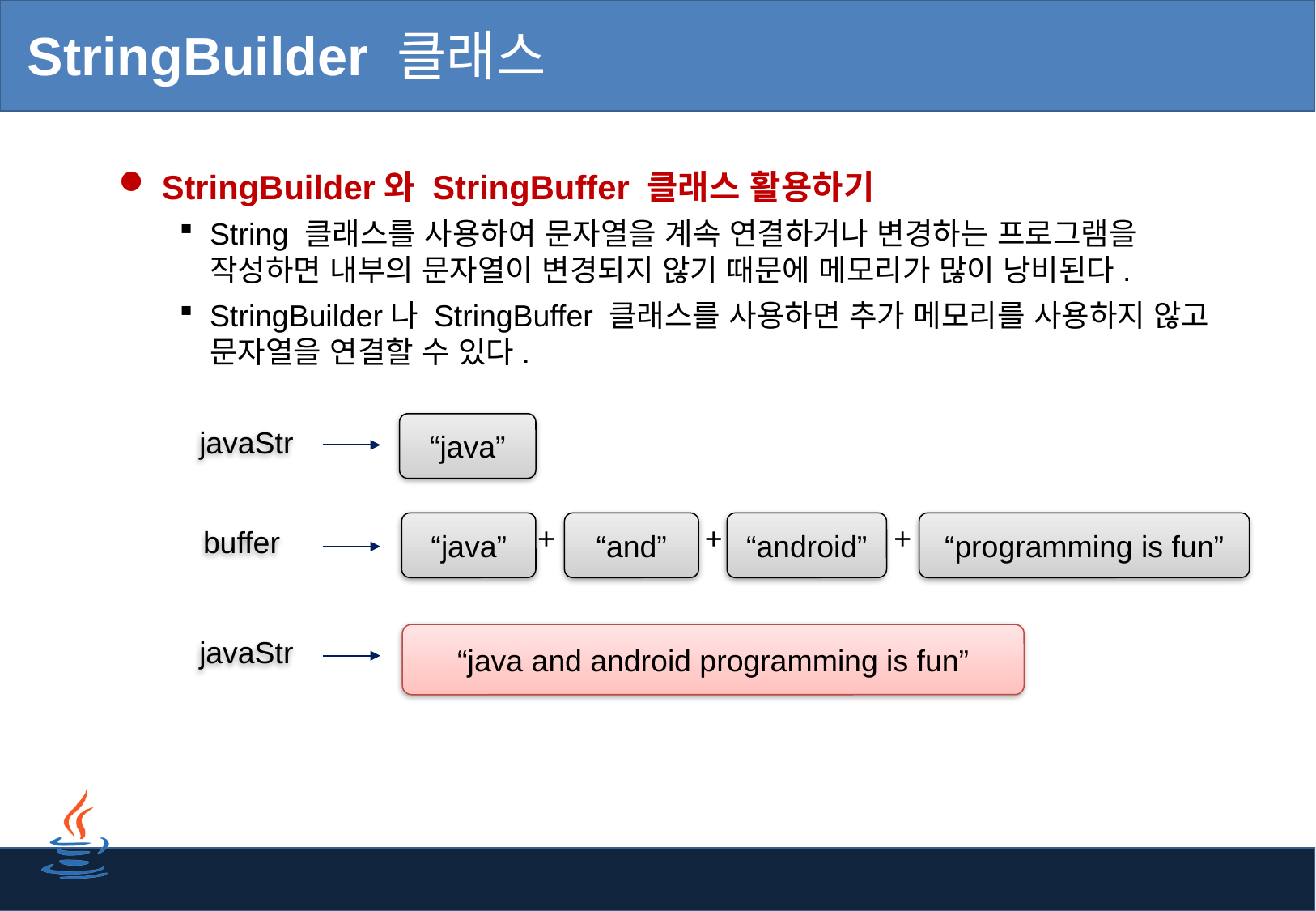

# StringBuilder 클래스
 StringBuilder와 StringBuffer 클래스 활용하기
String 클래스를 사용하여 문자열을 계속 연결하거나 변경하는 프로그램을 작성하면 내부의 문자열이 변경되지 않기 때문에 메모리가 많이 낭비된다.
StringBuilder나 StringBuffer 클래스를 사용하면 추가 메모리를 사용하지 않고 문자열을 연결할 수 있다.

javaStr
“java”
buffer
“java”
“and”
“android”
“programming is fun”
+
+
+
javaStr
“java and android programming is fun”
34